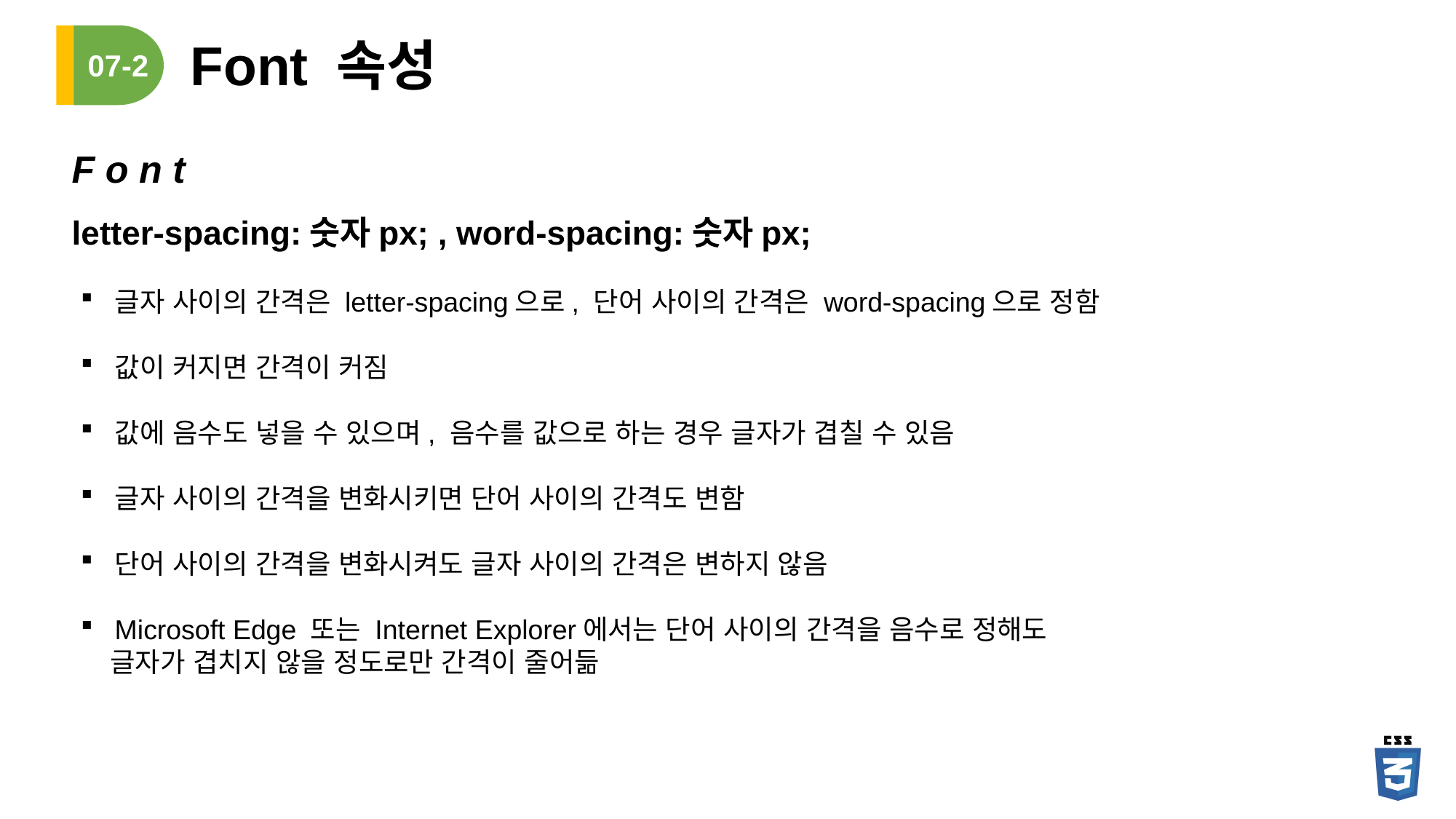

# Font 속성
07-2
F o n t
letter-spacing:숫자px; , word-spacing:숫자px;

글자 사이의 간격은 letter-spacing으로, 단어 사이의 간격은 word-spacing으로 정함

값이 커지면 간격이 커짐

값에 음수도 넣을 수 있으며, 음수를 값으로 하는 경우 글자가 겹칠 수 있음

글자 사이의 간격을 변화시키면 단어 사이의 간격도 변함

단어 사이의 간격을 변화시켜도 글자 사이의 간격은 변하지 않음

Microsoft Edge 또는 Internet Explorer에서는 단어 사이의 간격을 음수로 정해도
   글자가 겹치지 않을 정도로만 간격이 줄어듦